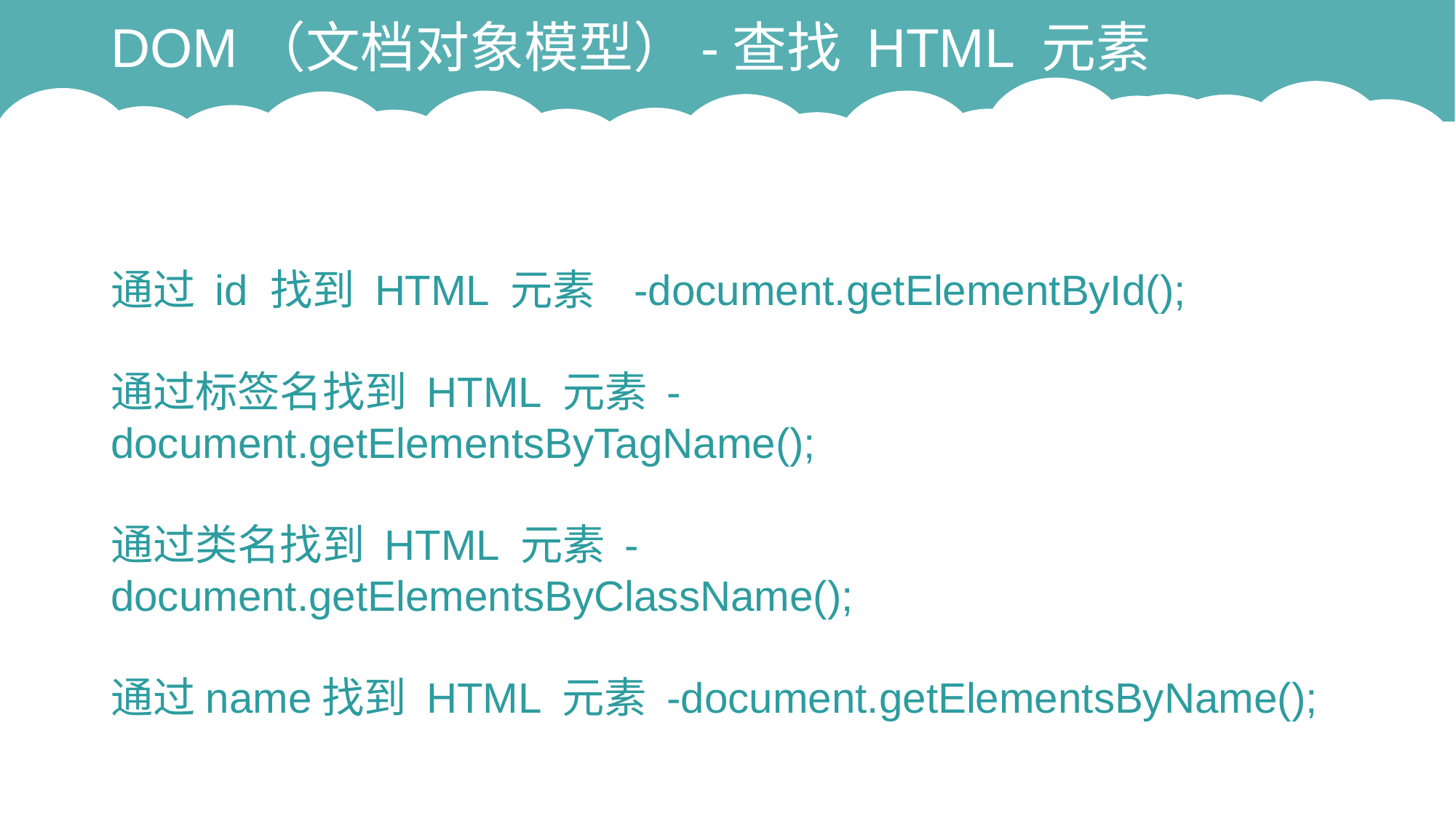

# DOM（文档对象模型）-查找 HTML 元素
通过 id 找到 HTML 元素   -document.getElementById();

通过标签名找到 HTML 元素 -document.getElementsByTagName();

通过类名找到 HTML 元素 -document.getElementsByClassName();

通过name找到 HTML 元素 -document.getElementsByName();